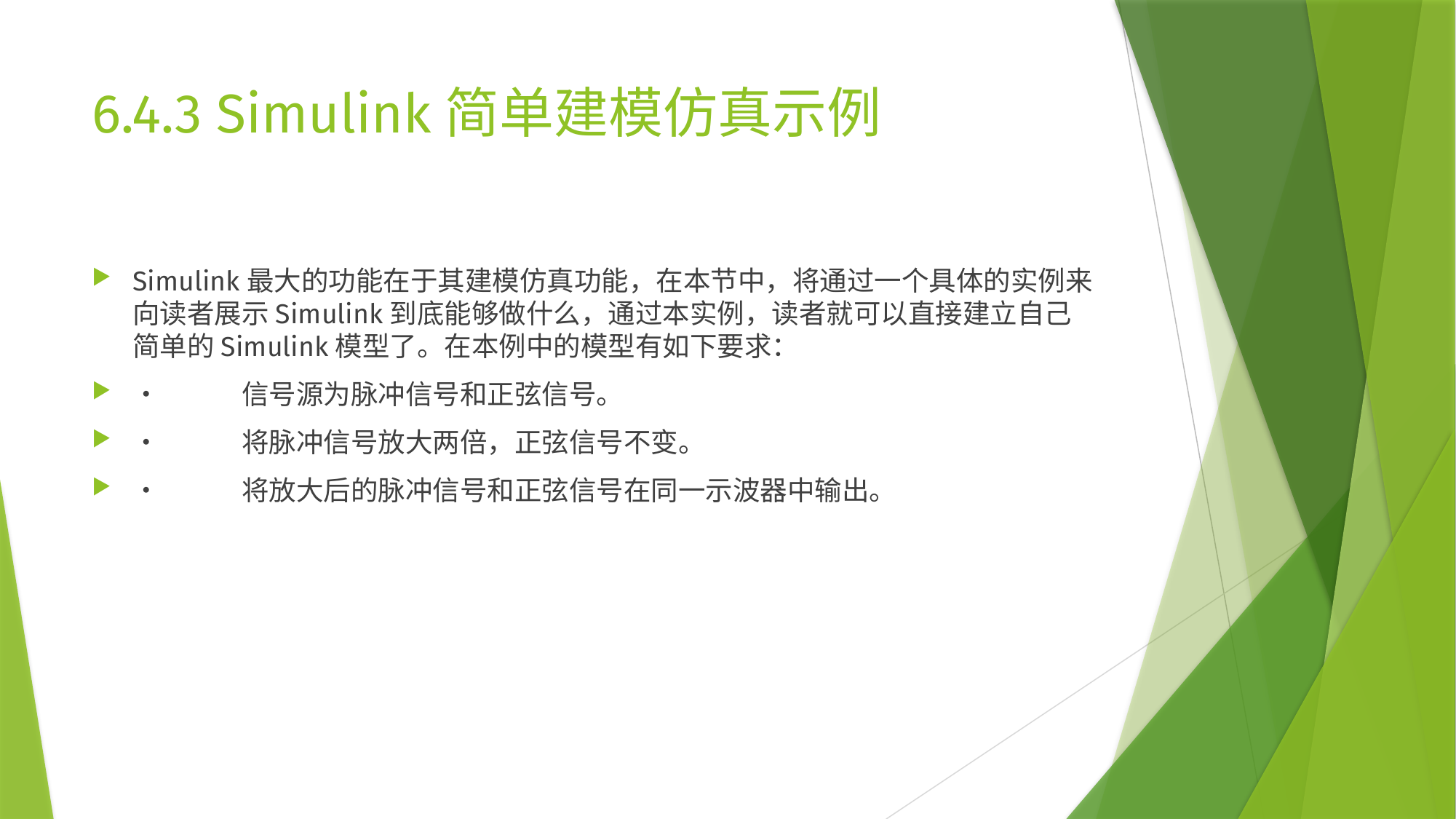

# 6.4.3 Simulink简单建模仿真示例
Simulink最大的功能在于其建模仿真功能，在本节中，将通过一个具体的实例来向读者展示Simulink到底能够做什么，通过本实例，读者就可以直接建立自己简单的Simulink模型了。在本例中的模型有如下要求：
•	信号源为脉冲信号和正弦信号。
•	将脉冲信号放大两倍，正弦信号不变。
•	将放大后的脉冲信号和正弦信号在同一示波器中输出。